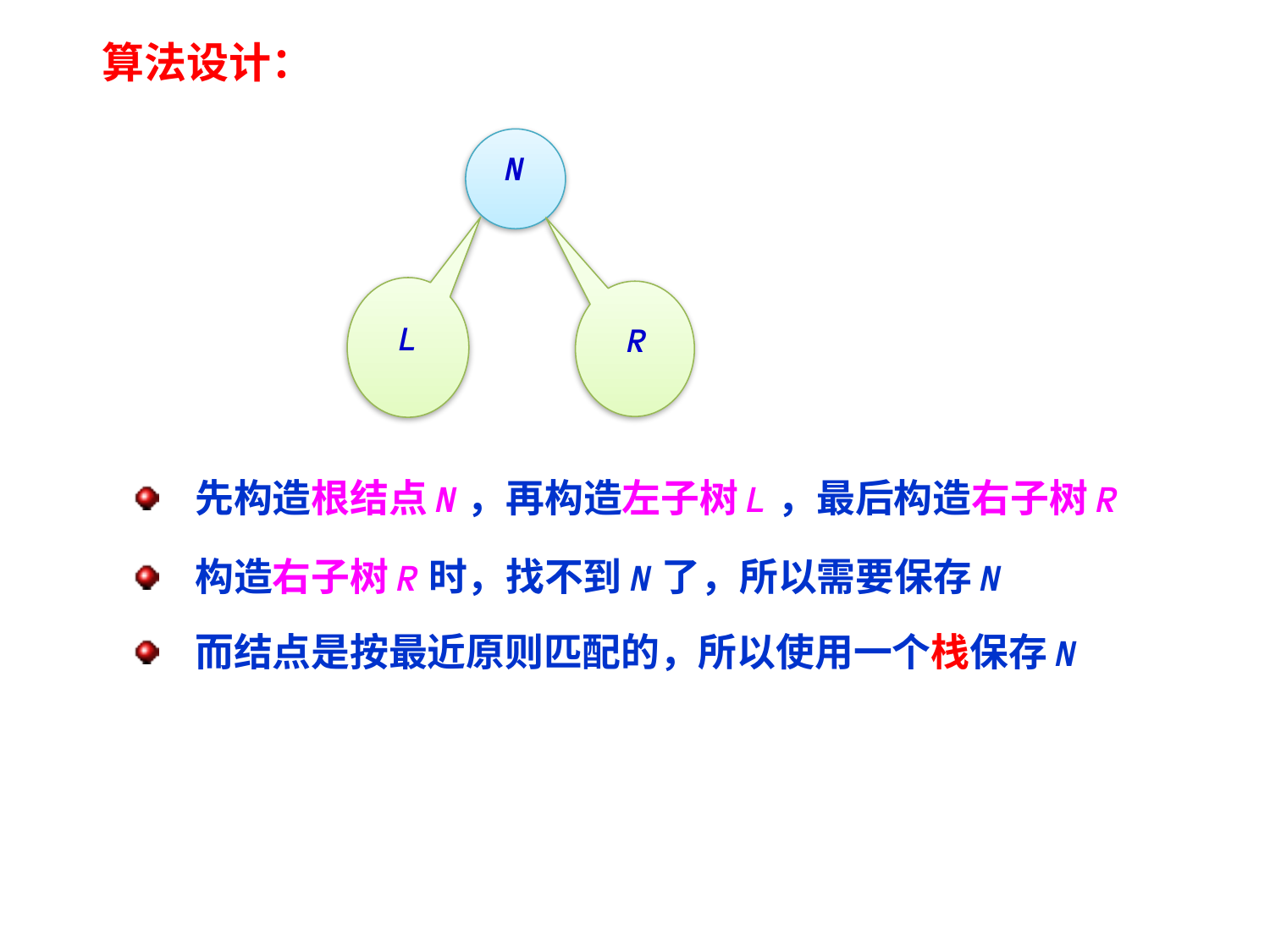

算法设计：
N

L
L
R
先构造根结点N，再构造左子树L，最后构造右子树R
构造右子树R时，找不到N了，所以需要保存N
而结点是按最近原则匹配的，所以使用一个栈保存N